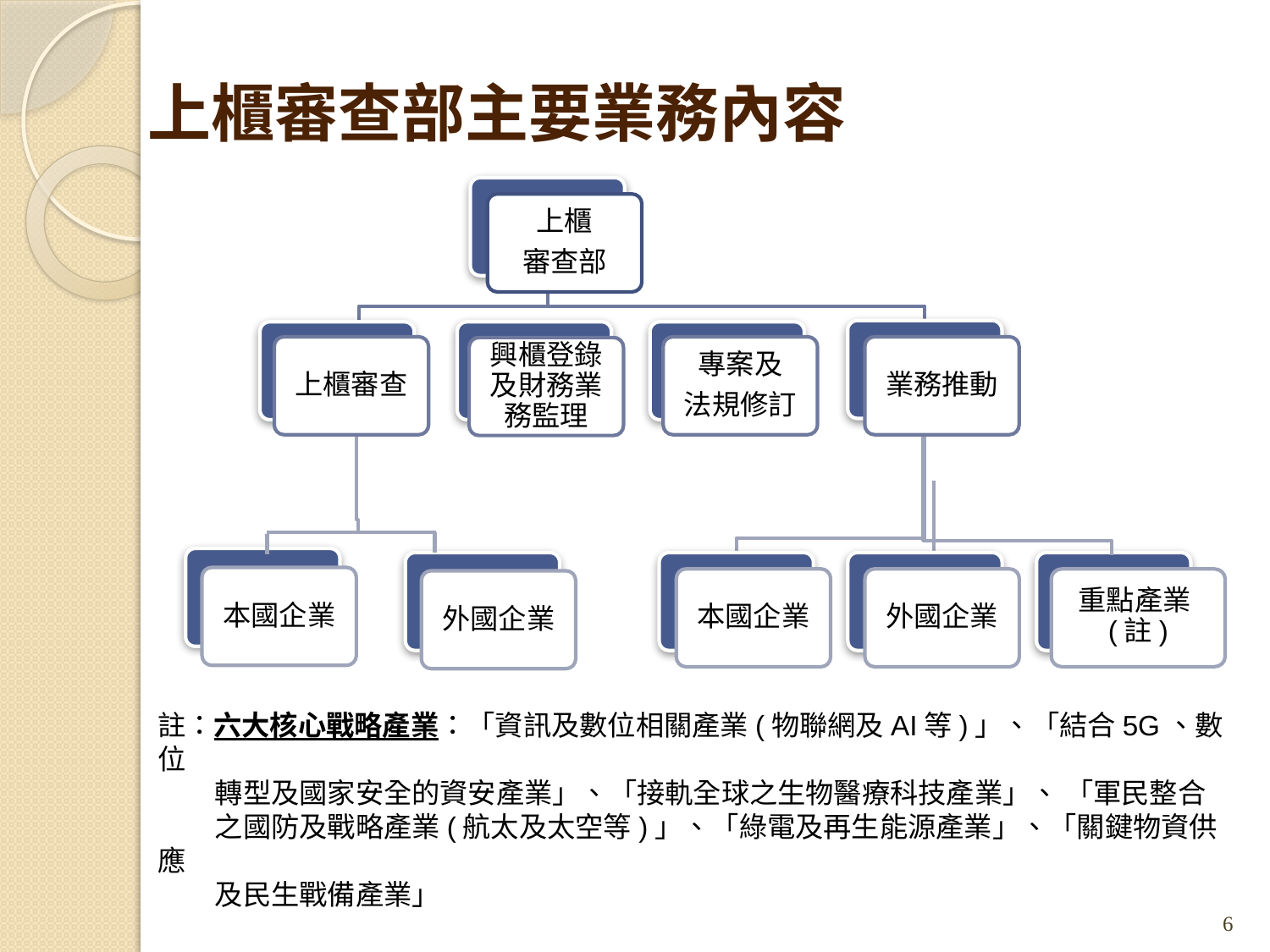

上櫃審查部主要業務內容

上櫃
審查部

專案及
法規修訂
上櫃審查
業務推動
興櫃登錄及財務業務監理

本國企業
本國企業
外國企業

重點產業(註)

外國企業

註：六大核心戰略產業：「資訊及數位相關產業(物聯網及AI等)」、「結合5G、數位
        轉型及國家安全的資安產業」、「接軌全球之生物醫療科技產業」、 「軍民整合
        之國防及戰略產業(航太及太空等)」、「綠電及再生能源產業」、「關鍵物資供應
        及民生戰備產業」
6